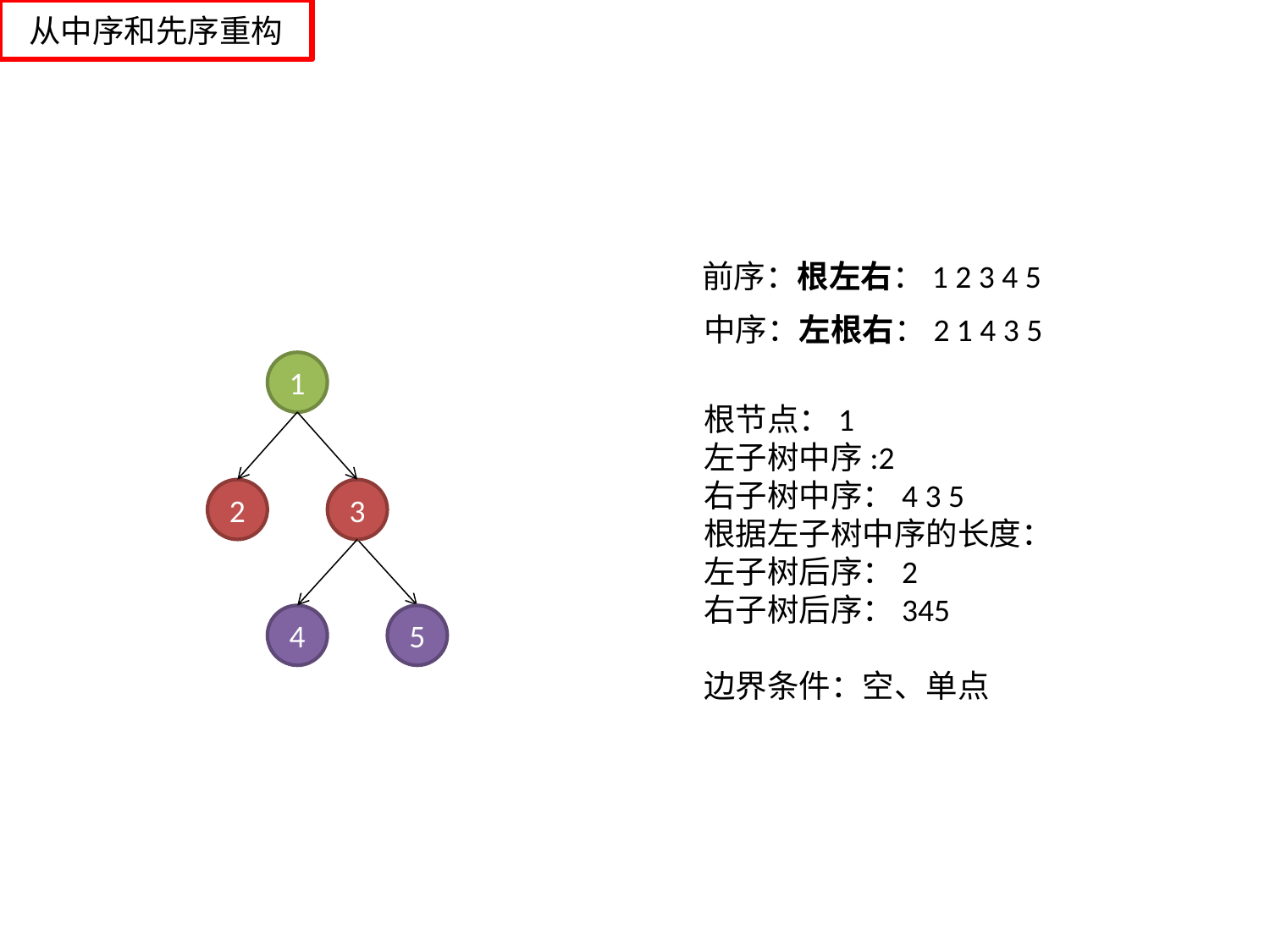

从中序和先序重构
前序：根左右：1 2 3 4 5
中序：左根右：2 1 4 3 5
1
根节点：1
左子树中序:2
右子树中序：4 3 5
根据左子树中序的长度：
左子树后序：2
右子树后序：345

边界条件：空、单点
2
3
4
5